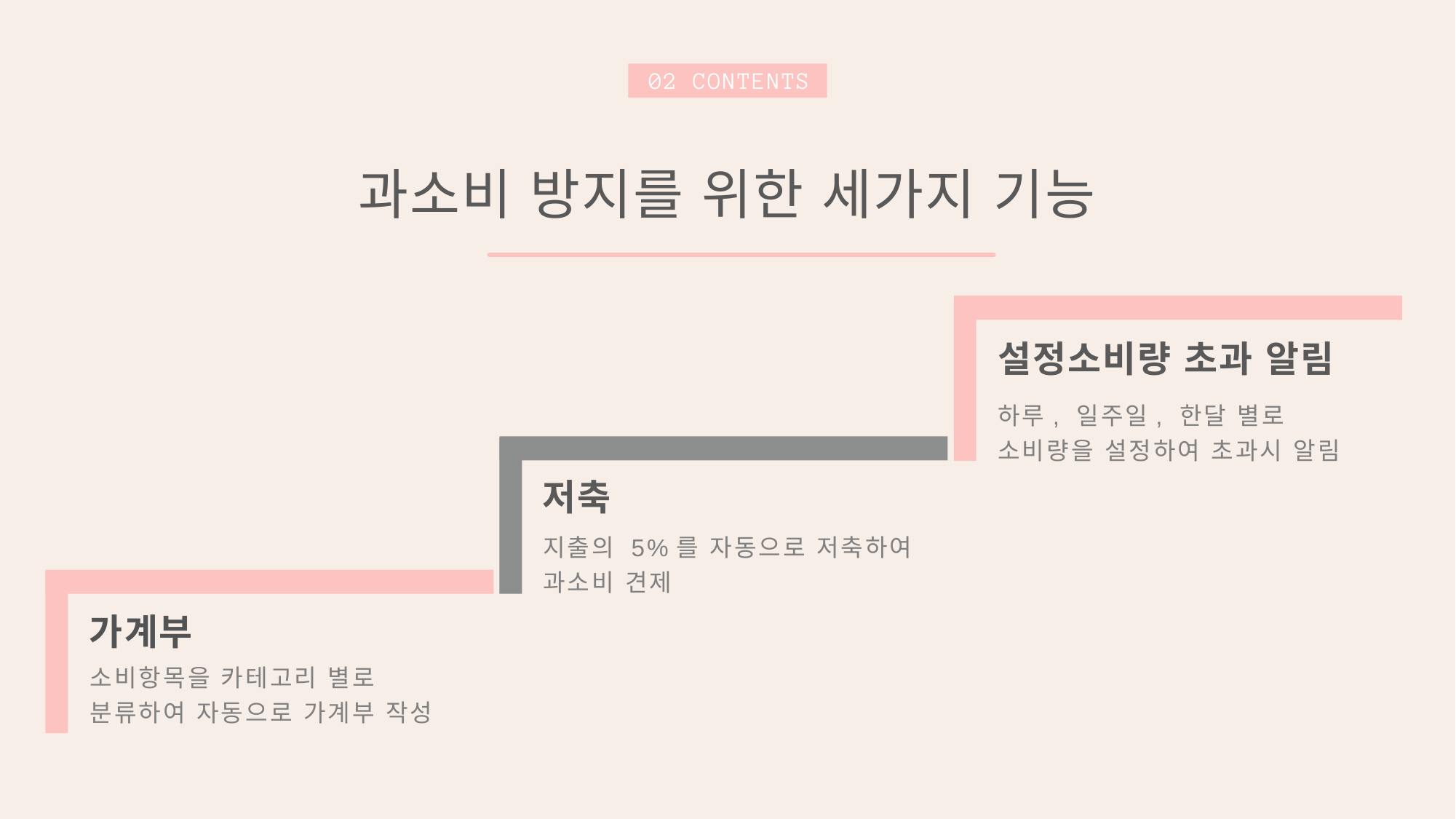

02 CONTENTS

과소비 방지를 위한 세가지 기능

설정소비량 초과 알림

하루, 일주일, 한달 별로
소비량을 설정하여 초과시 알림

저축
지출의 5%를 자동으로 저축하여
과소비 견제

가계부
소비항목을 카테고리 별로 분류하여 자동으로 가계부 작성